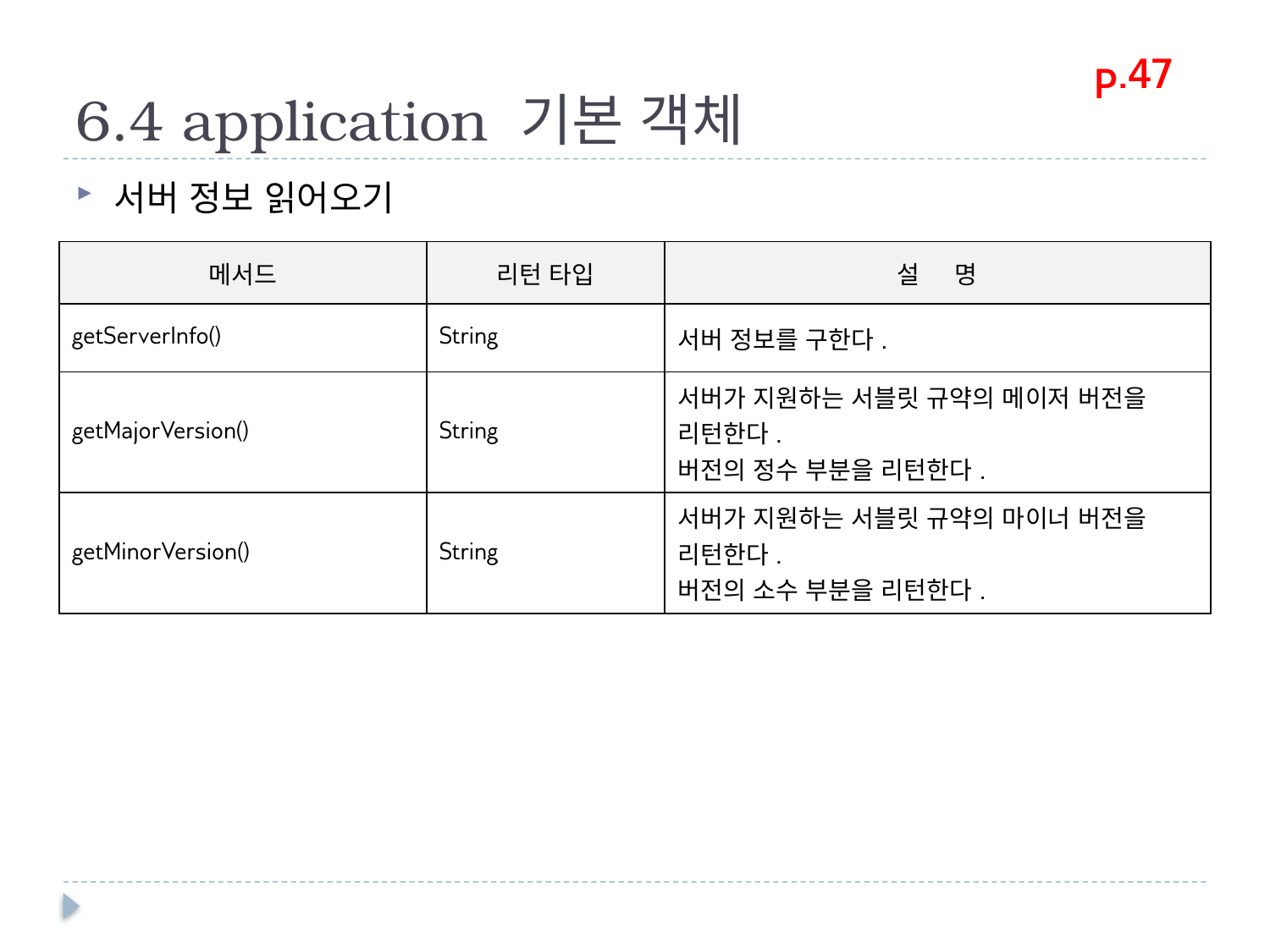

# 6.4 application 기본 객체
p.47
서버 정보 읽어오기
| 메서드 | 리턴 타입 | 설 명 |
| --- | --- | --- |
| getServerInfo() | String | 서버 정보를 구한다. |
| getMajorVersion() | String | 서버가 지원하는 서블릿 규약의 메이저 버전을 리턴한다. 버전의 정수 부분을 리턴한다. |
| getMinorVersion() | String | 서버가 지원하는 서블릿 규약의 마이너 버전을 리턴한다. 버전의 소수 부분을 리턴한다. |